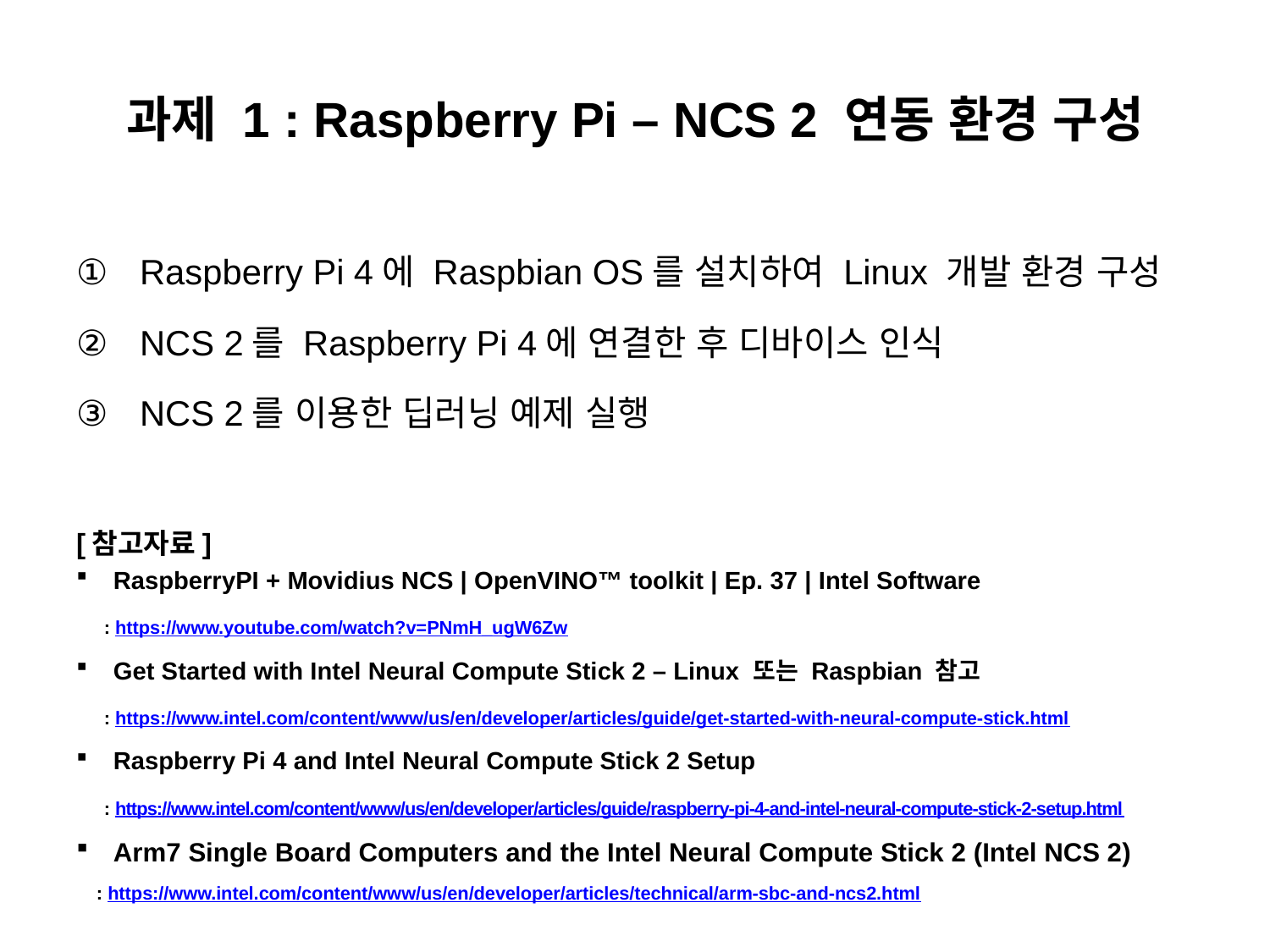

# 과제 1 : Raspberry Pi – NCS 2 연동 환경 구성
Raspberry Pi 4에 Raspbian OS를 설치하여 Linux 개발 환경 구성
NCS 2를 Raspberry Pi 4에 연결한 후 디바이스 인식
NCS 2를 이용한 딥러닝 예제 실행

[참고자료]
RaspberryPI + Movidius NCS | OpenVINO™ toolkit | Ep. 37 | Intel Software
    : https://www.youtube.com/watch?v=PNmH_ugW6Zw
Get Started with Intel Neural Compute Stick 2 – Linux 또는 Raspbian 참고
    : https://www.intel.com/content/www/us/en/developer/articles/guide/get-started-with-neural-compute-stick.html
Raspberry Pi 4 and Intel Neural Compute Stick 2 Setup
    : https://www.intel.com/content/www/us/en/developer/articles/guide/raspberry-pi-4-and-intel-neural-compute-stick-2-setup.html
Arm7 Single Board Computers and the Intel Neural Compute Stick 2 (Intel NCS 2)
    : https://www.intel.com/content/www/us/en/developer/articles/technical/arm-sbc-and-ncs2.html